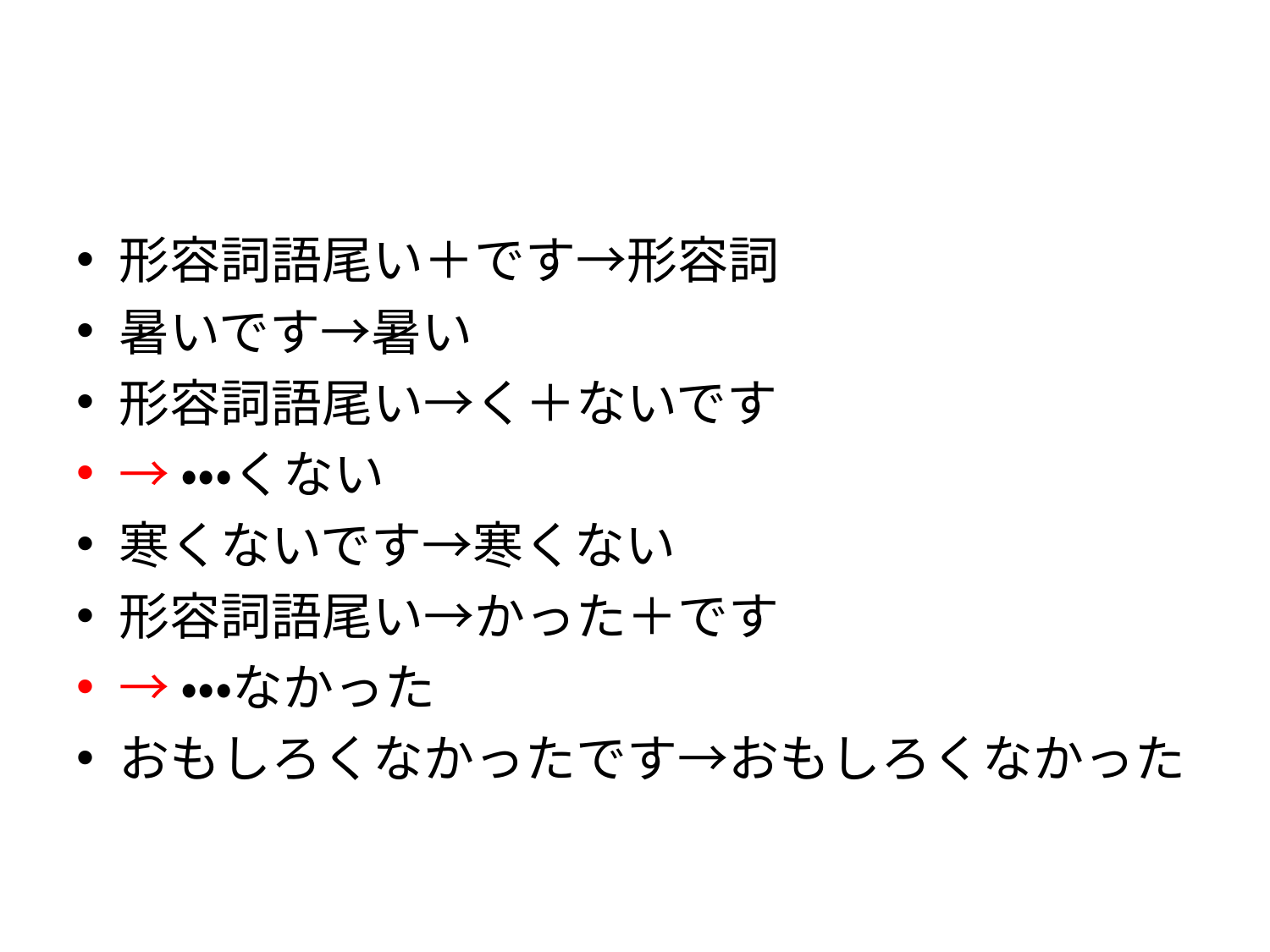

#
形容詞語尾い＋です→形容詞
暑いです→暑い
形容詞語尾い→く＋ないです
→・・・くない
寒くないです→寒くない
形容詞語尾い→かった＋です
→・・・なかった
おもしろくなかったです→おもしろくなかった